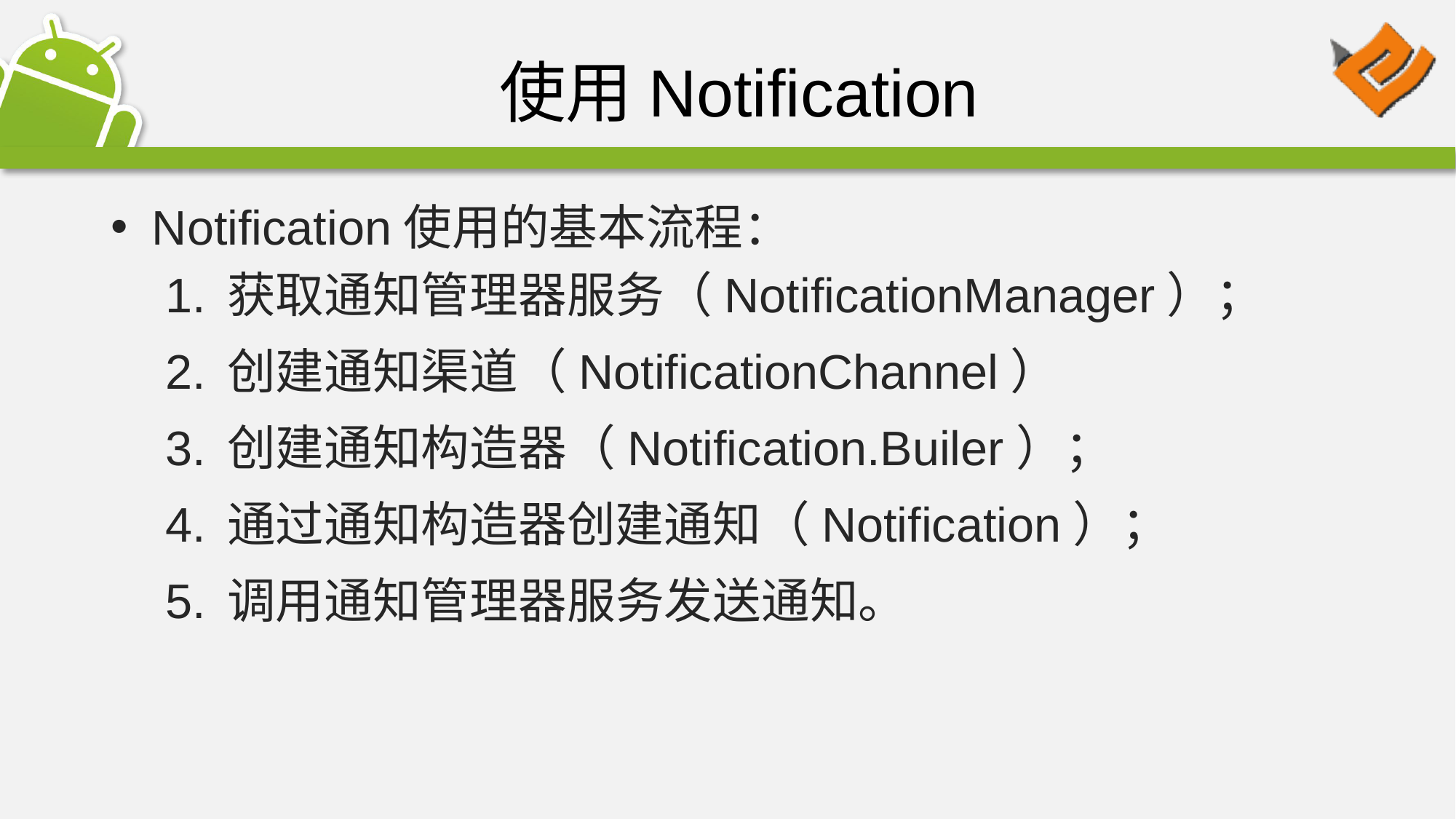

# 使用Notification
Notification使用的基本流程：
获取通知管理器服务（NotificationManager）；
创建通知渠道（NotificationChannel）
创建通知构造器（Notification.Builer）；
通过通知构造器创建通知（Notification）；
调用通知管理器服务发送通知。